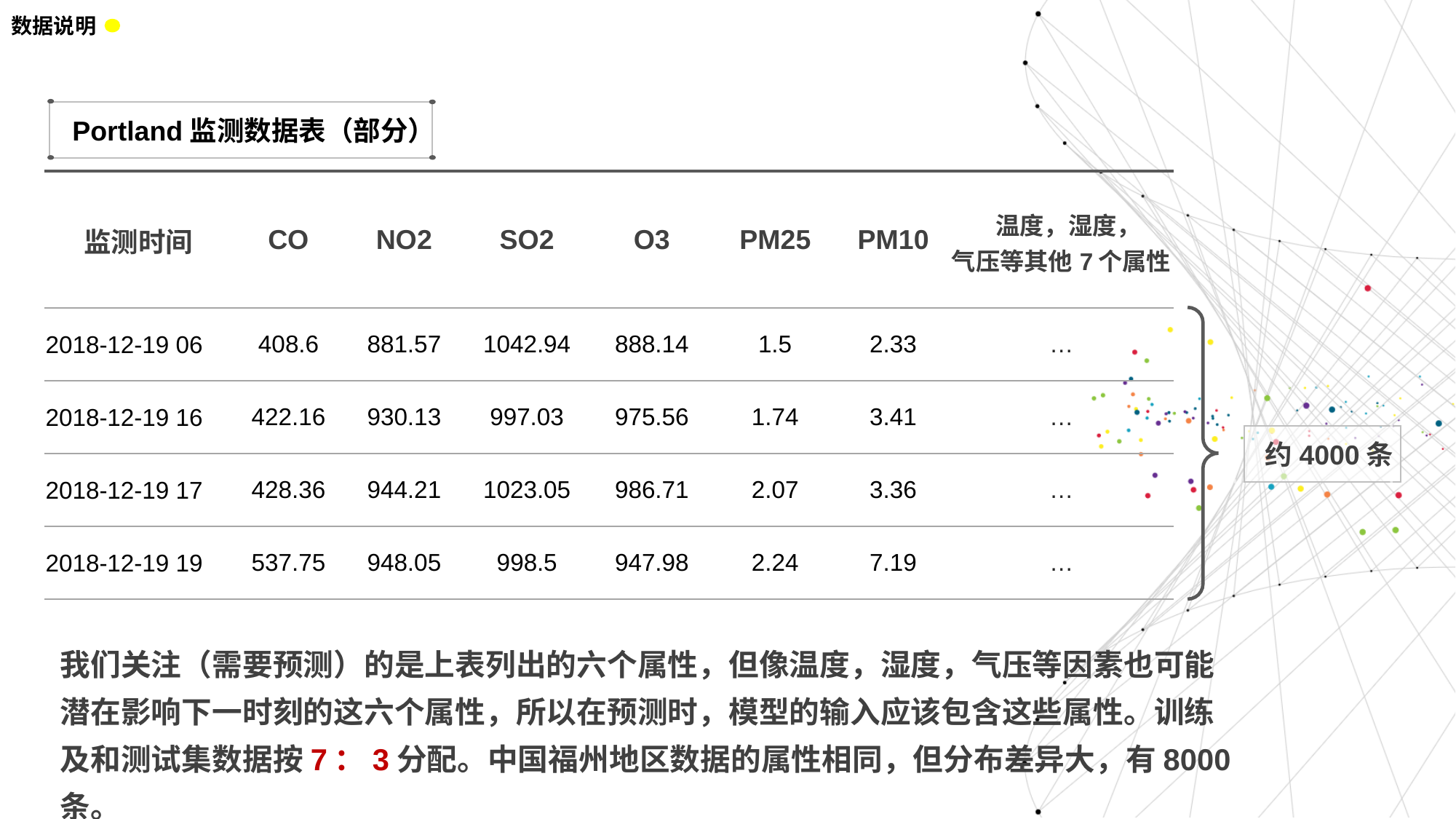

数据说明

Portland监测数据表（部分）
| 监测时间 | CO | NO2 | SO2 | O3 | PM25 | PM10 | 温度，湿度， 气压等其他7个属性 |
| --- | --- | --- | --- | --- | --- | --- | --- |
| 2018-12-19 06 | 408.6 | 881.57 | 1042.94 | 888.14 | 1.5 | 2.33 | … |
| 2018-12-19 16 | 422.16 | 930.13 | 997.03 | 975.56 | 1.74 | 3.41 | … |
| 2018-12-19 17 | 428.36 | 944.21 | 1023.05 | 986.71 | 2.07 | 3.36 | … |
| 2018-12-19 19 | 537.75 | 948.05 | 998.5 | 947.98 | 2.24 | 7.19 | … |

约4000条
我们关注（需要预测）的是上表列出的六个属性，但像温度，湿度，气压等因素也可能潜在影响下一时刻的这六个属性，所以在预测时，模型的输入应该包含这些属性。训练及和测试集数据按7：3分配。中国福州地区数据的属性相同，但分布差异大，有8000条。